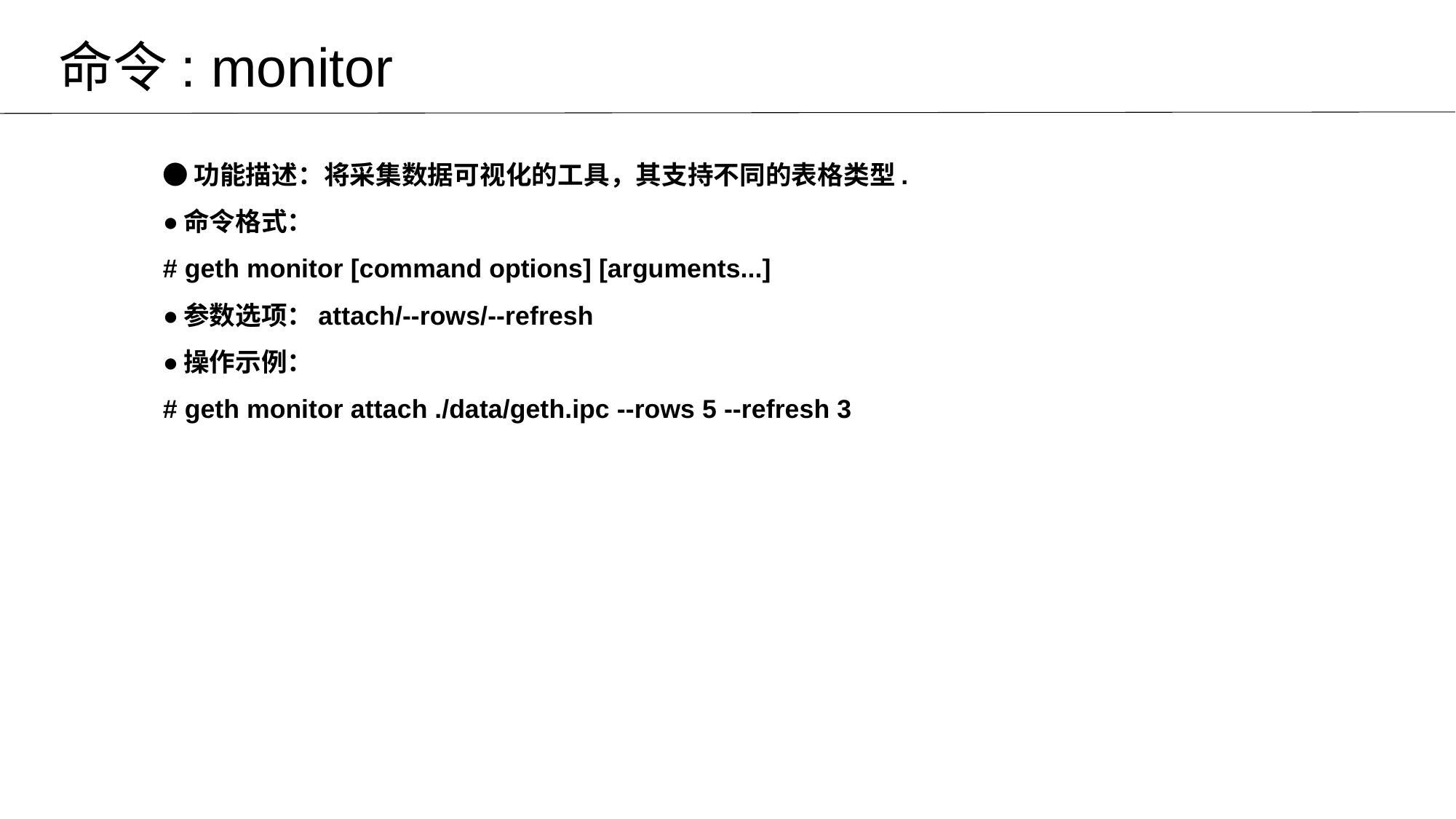

命令: monitor
# ●功能描述：将采集数据可视化的工具，其支持不同的表格类型. ●命令格式： # geth monitor [command options] [arguments...] ●参数选项：attach/--rows/--refresh ●操作示例： # geth monitor attach ./data/geth.ipc --rows 5 --refresh 3